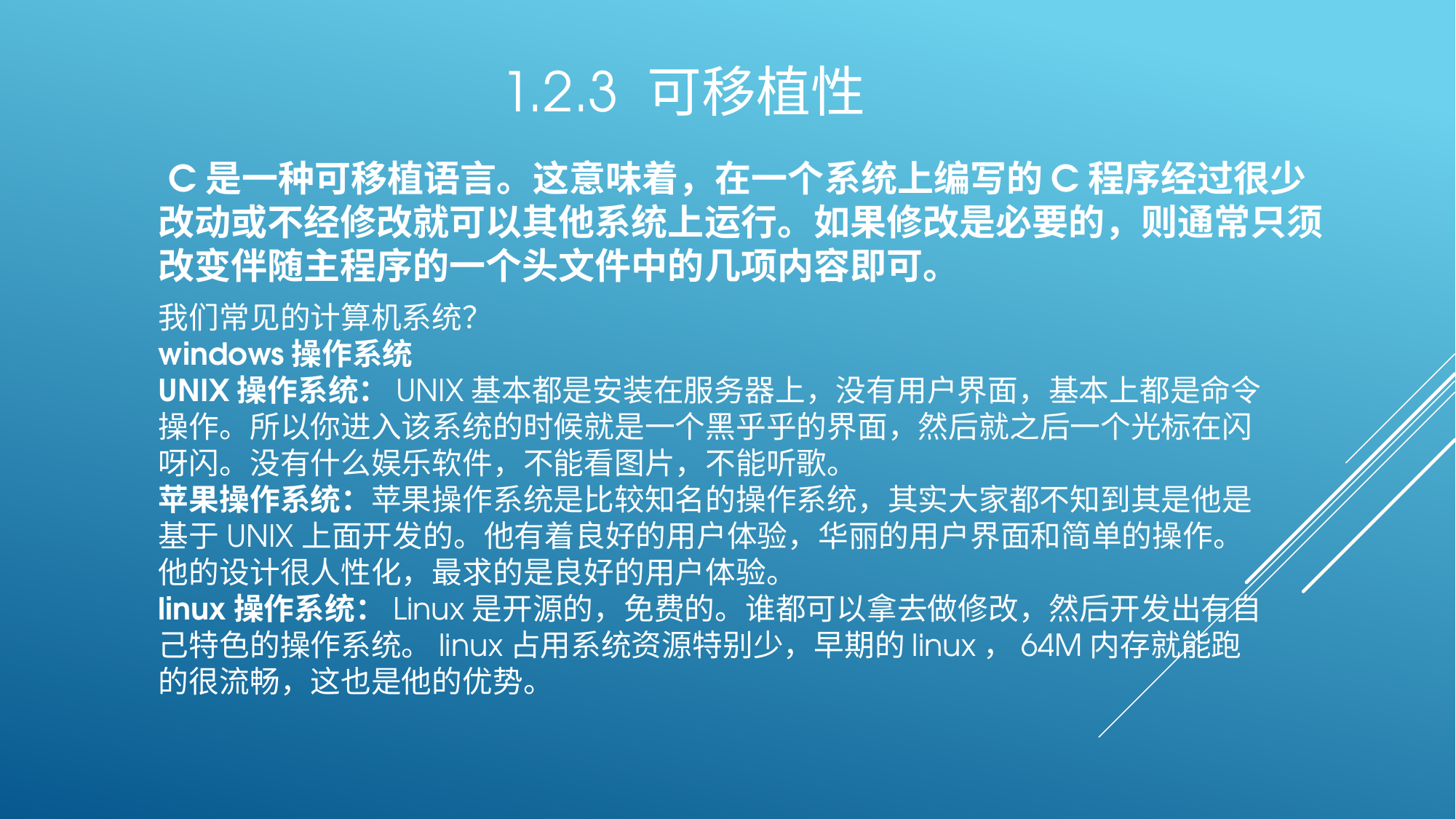

# 1.2.3 可移植性
 C是一种可移植语言。这意味着，在一个系统上编写的C程序经过很少改动或不经修改就可以其他系统上运行。如果修改是必要的，则通常只须改变伴随主程序的一个头文件中的几项内容即可。
我们常见的计算机系统？
windows操作系统
UNIX操作系统：UNIX基本都是安装在服务器上，没有用户界面，基本上都是命令操作。所以你进入该系统的时候就是一个黑乎乎的界面，然后就之后一个光标在闪呀闪。没有什么娱乐软件，不能看图片，不能听歌。
苹果操作系统：苹果操作系统是比较知名的操作系统，其实大家都不知到其是他是基于UNIX上面开发的。他有着良好的用户体验，华丽的用户界面和简单的操作。他的设计很人性化，最求的是良好的用户体验。
linux操作系统：Linux是开源的，免费的。谁都可以拿去做修改，然后开发出有自己特色的操作系统。linux占用系统资源特别少，早期的linux，64M内存就能跑的很流畅，这也是他的优势。